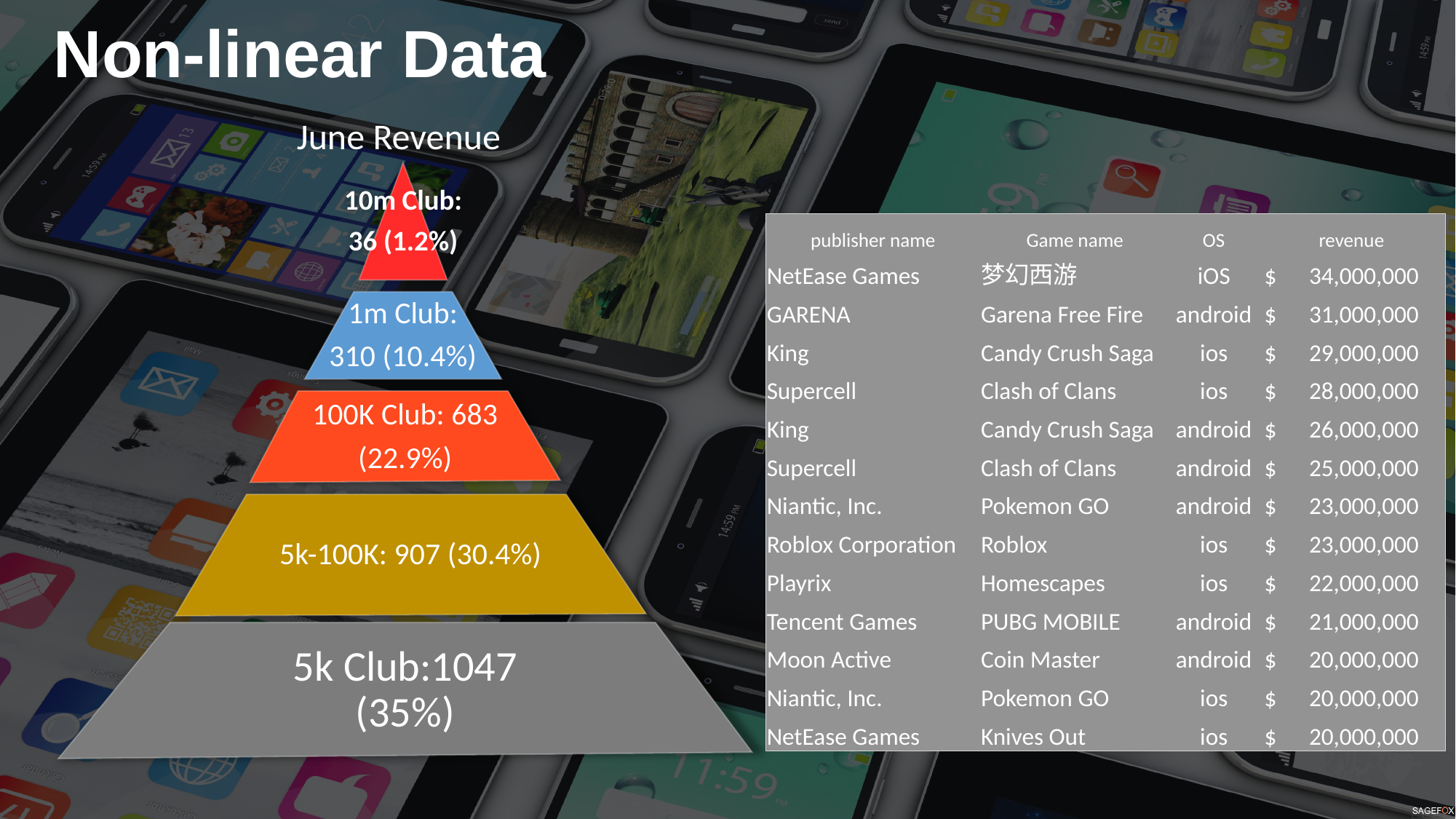

Non-linear Data
June Revenue
10m Club:
36 (1.2%)
| publisher name | Game name | OS | revenue |
| --- | --- | --- | --- |
| NetEase Games | 梦幻西游 | iOS | $ 34,000,000 |
| GARENA | Garena Free Fire | android | $ 31,000,000 |
| King | Candy Crush Saga | ios | $ 29,000,000 |
| Supercell | Clash of Clans | ios | $ 28,000,000 |
| King | Candy Crush Saga | android | $ 26,000,000 |
| Supercell | Clash of Clans | android | $ 25,000,000 |
| Niantic, Inc. | Pokemon GO | android | $ 23,000,000 |
| Roblox Corporation | Roblox | ios | $ 23,000,000 |
| Playrix | Homescapes | ios | $ 22,000,000 |
| Tencent Games | PUBG MOBILE | android | $ 21,000,000 |
| Moon Active | Coin Master | android | $ 20,000,000 |
| Niantic, Inc. | Pokemon GO | ios | $ 20,000,000 |
| NetEase Games | Knives Out | ios | $ 20,000,000 |
1m Club:
310 (10.4%)
100K Club: 683
(22.9%)
5k-100K: 907 (30.4%)
73%
5k Club:1047 (35%)
43%